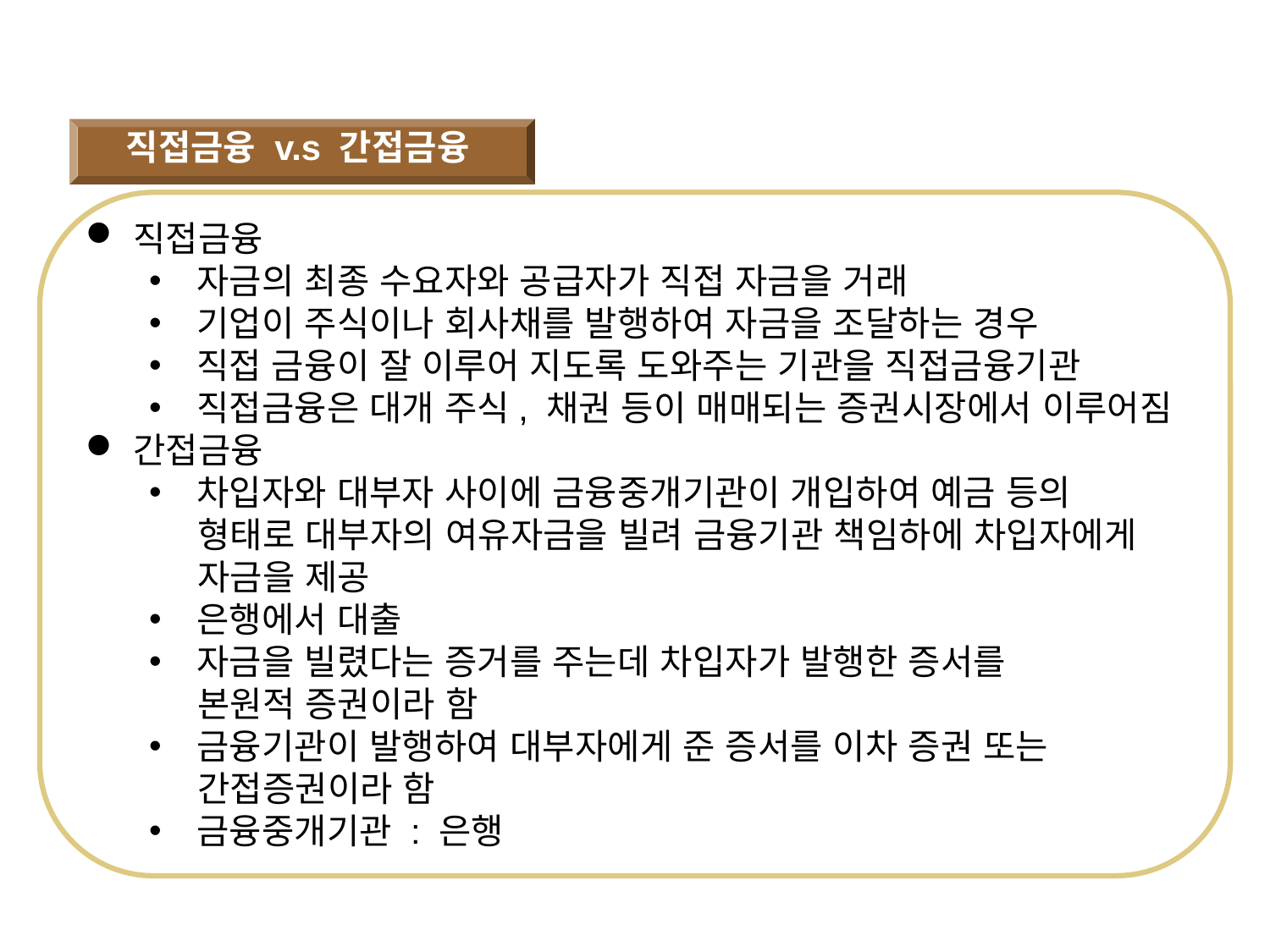

금융이란 무엇인가?
직접금융 v.s 간접금융
직접금융
자금의 최종 수요자와 공급자가 직접 자금을 거래
기업이 주식이나 회사채를 발행하여 자금을 조달하는 경우
직접 금융이 잘 이루어 지도록 도와주는 기관을 직접금융기관
직접금융은 대개 주식, 채권 등이 매매되는 증권시장에서 이루어짐
간접금융
차입자와 대부자 사이에 금융중개기관이 개입하여 예금 등의
    형태로 대부자의 여유자금을 빌려 금융기관 책임하에 차입자에게
    자금을 제공
은행에서 대출
자금을 빌렸다는 증거를 주는데 차입자가 발행한 증서를
    본원적 증권이라 함
금융기관이 발행하여 대부자에게 준 증서를 이차 증권 또는
    간접증권이라 함
금융중개기관 : 은행